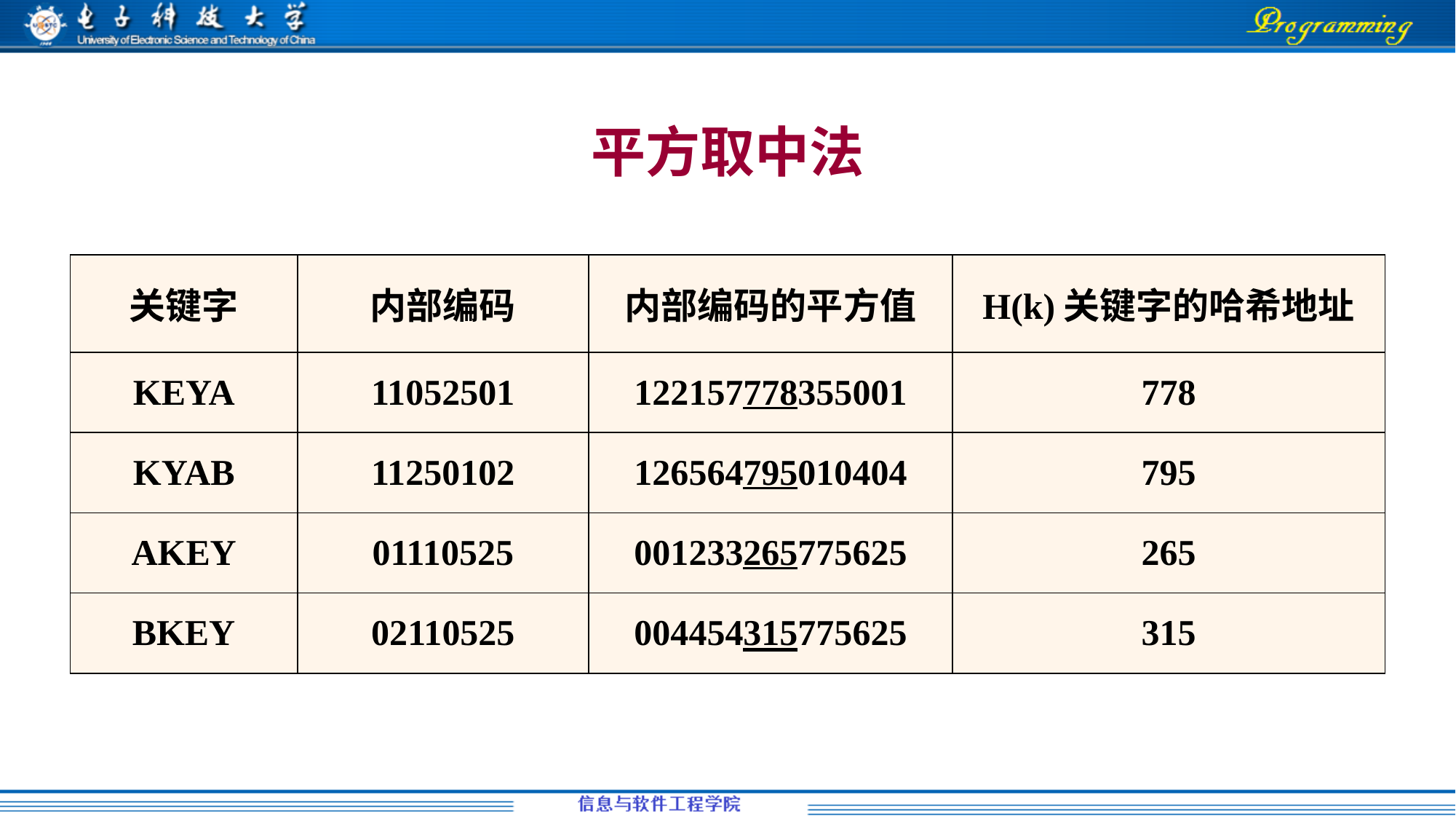

# 平方取中法
| 关键字 | 内部编码 | 内部编码的平方值 | H(k)关键字的哈希地址 |
| --- | --- | --- | --- |
| KEYA | 11052501 | 122157778355001 | 778 |
| KYAB | 11250102 | 126564795010404 | 795 |
| AKEY | 01110525 | 001233265775625 | 265 |
| BKEY | 02110525 | 004454315775625 | 315 |